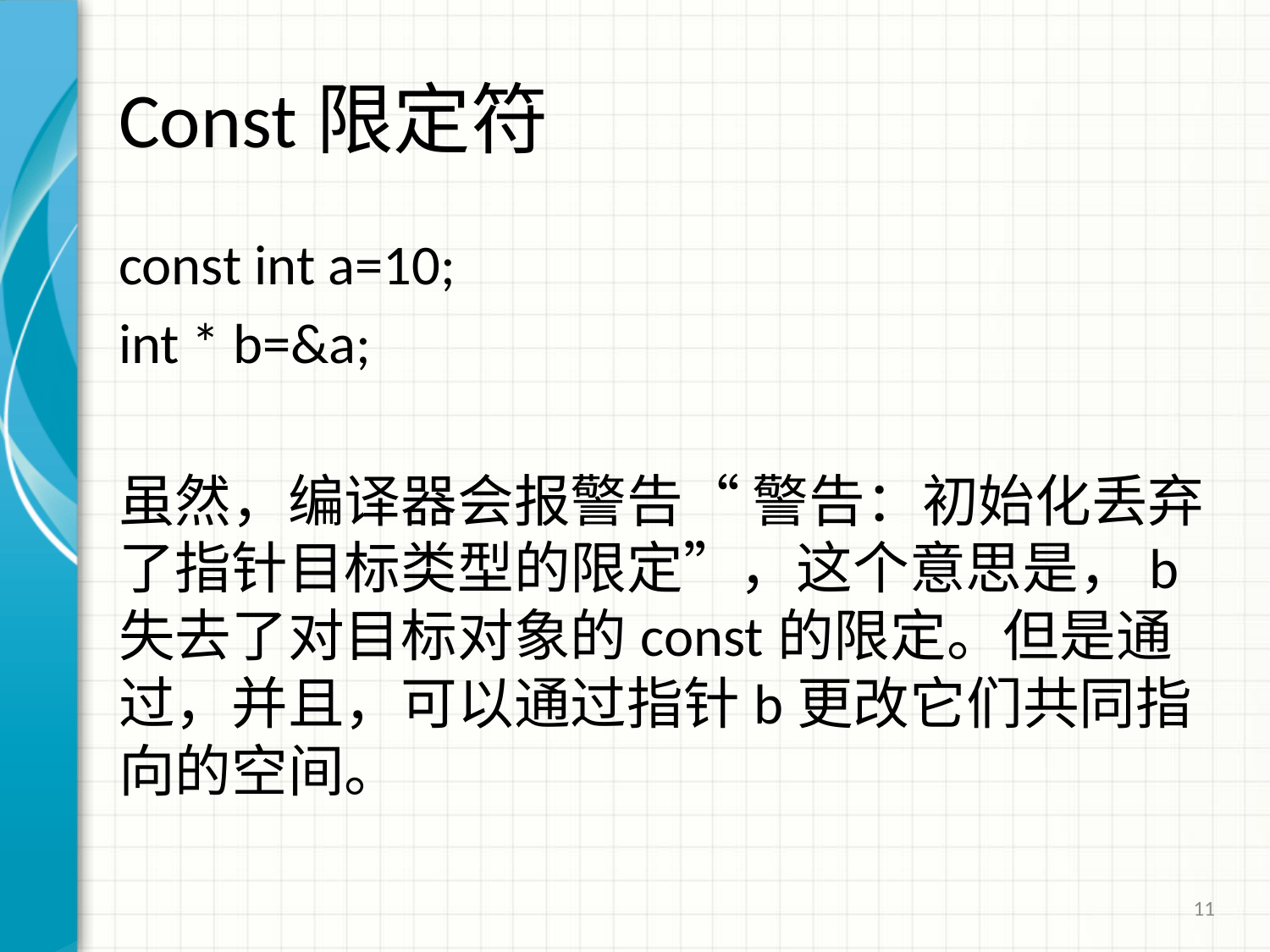

# Const限定符
const int a=10;
int * b=&a;

虽然，编译器会报警告“ 警告：初始化丢弃了指针目标类型的限定”，这个意思是，b失去了对目标对象的const的限定。但是通过，并且，可以通过指针b更改它们共同指向的空间。

11